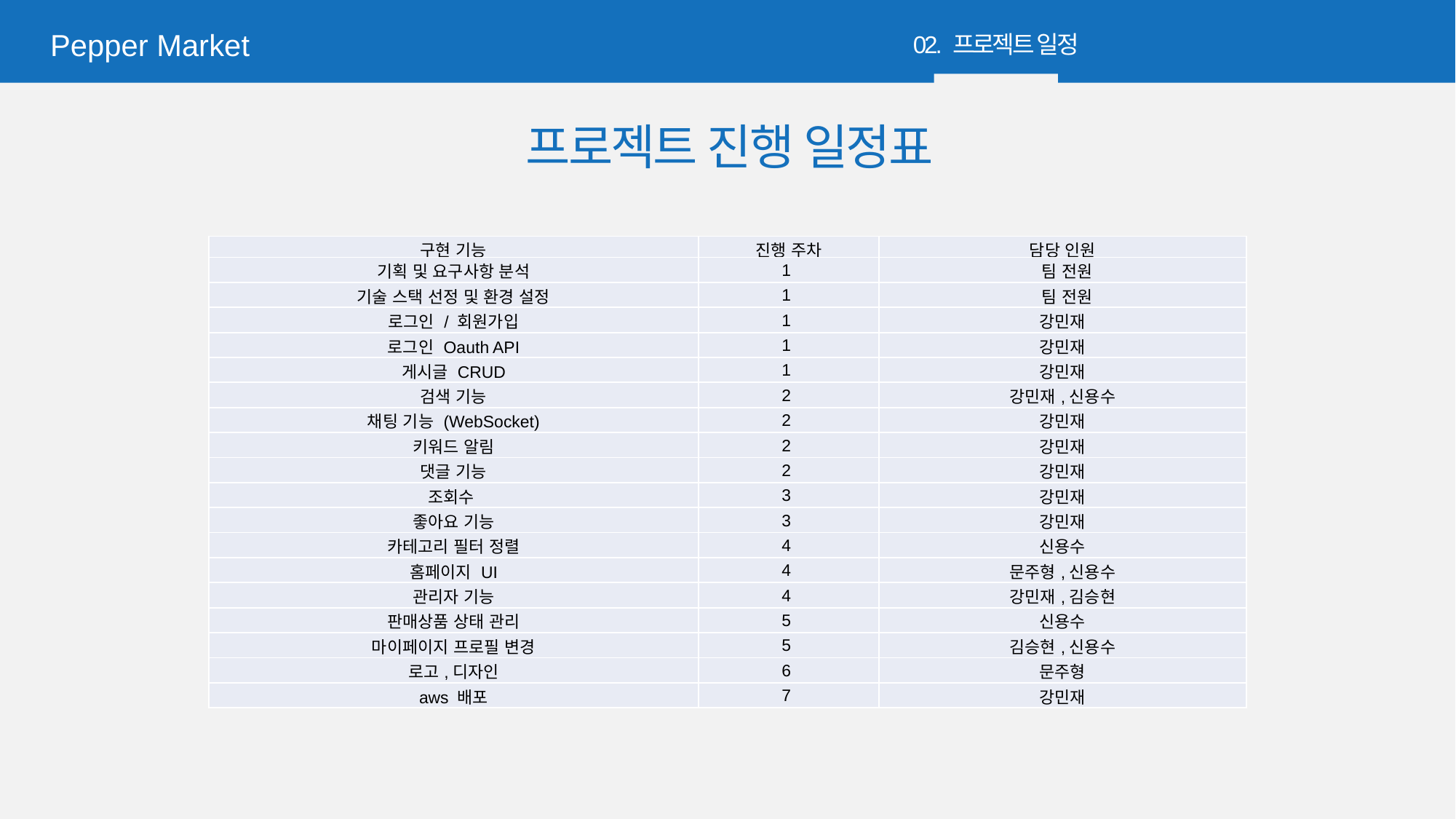

Pepper Market
02. 프로젝트 일정
Brand Logo Is Here

프로젝트 진행 일정표
| 구현 기능 | 진행 주차 | 담당 인원 |
| --- | --- | --- |
| 기획 및 요구사항 분석 | 1 | 팀 전원 |
| 기술 스택 선정 및 환경 설정 | 1 | 팀 전원 |
| 로그인 / 회원가입 | 1 | 강민재 |
| 로그인 Oauth API | 1 | 강민재 |
| 게시글 CRUD | 1 | 강민재 |
| 검색 기능 | 2 | 강민재,신용수 |
| 채팅 기능 (WebSocket) | 2 | 강민재 |
| 키워드 알림 | 2 | 강민재 |
| 댓글 기능 | 2 | 강민재 |
| 조회수 | 3 | 강민재 |
| 좋아요 기능 | 3 | 강민재 |
| 카테고리 필터 정렬 | 4 | 신용수 |
| 홈페이지 UI | 4 | 문주형,신용수 |
| 관리자 기능 | 4 | 강민재,김승현 |
| 판매상품 상태 관리 | 5 | 신용수 |
| 마이페이지 프로필 변경 | 5 | 김승현,신용수 |
| 로고,디자인 | 6 | 문주형 |
| aws 배포 | 7 | 강민재 |